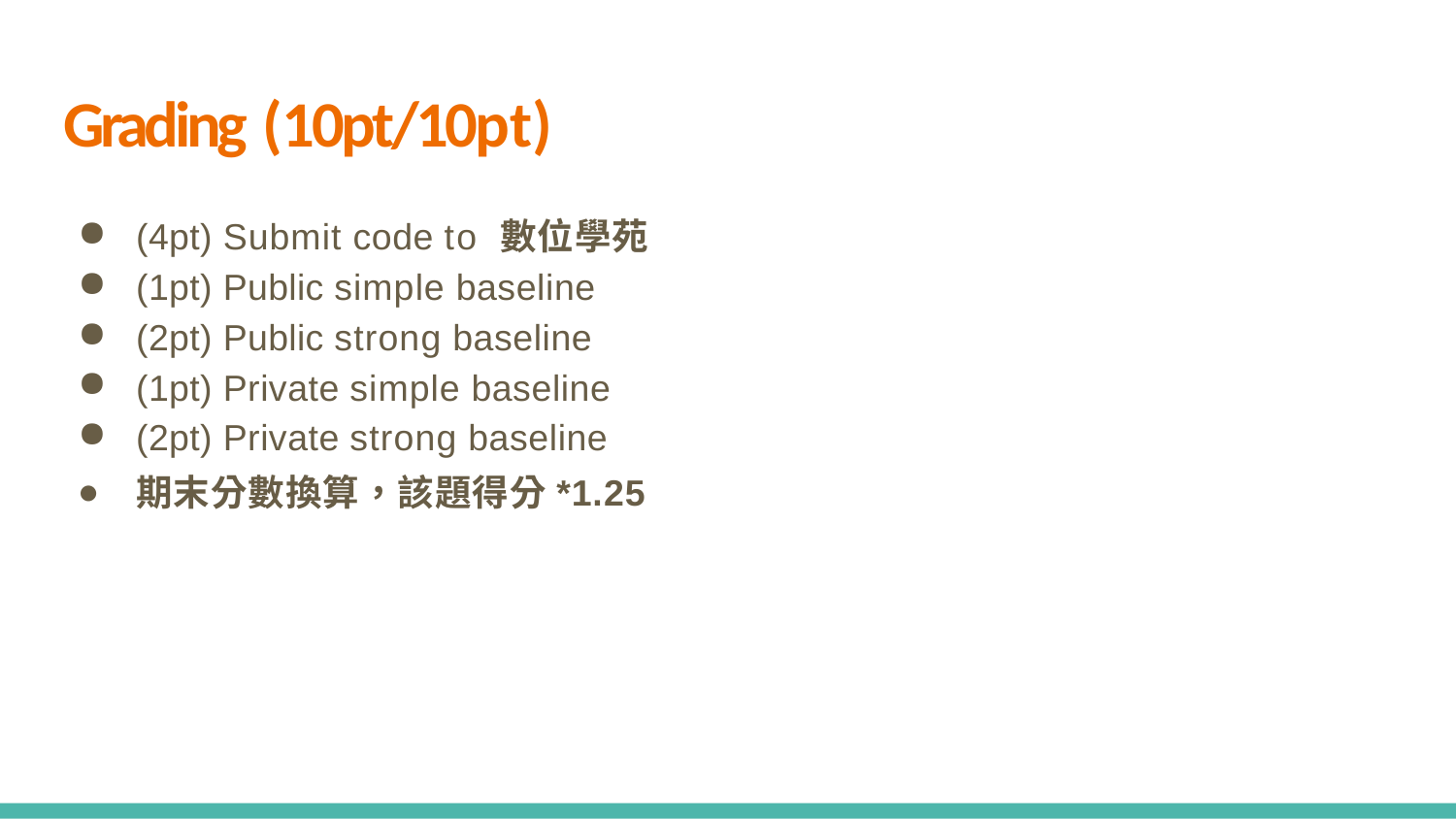

# Grading (10pt/10pt)
(4pt) Submit code to 數位學苑
(1pt) Public simple baseline
(2pt) Public strong baseline
(1pt) Private simple baseline
(2pt) Private strong baseline

期末分數換算，該題得分*1.25